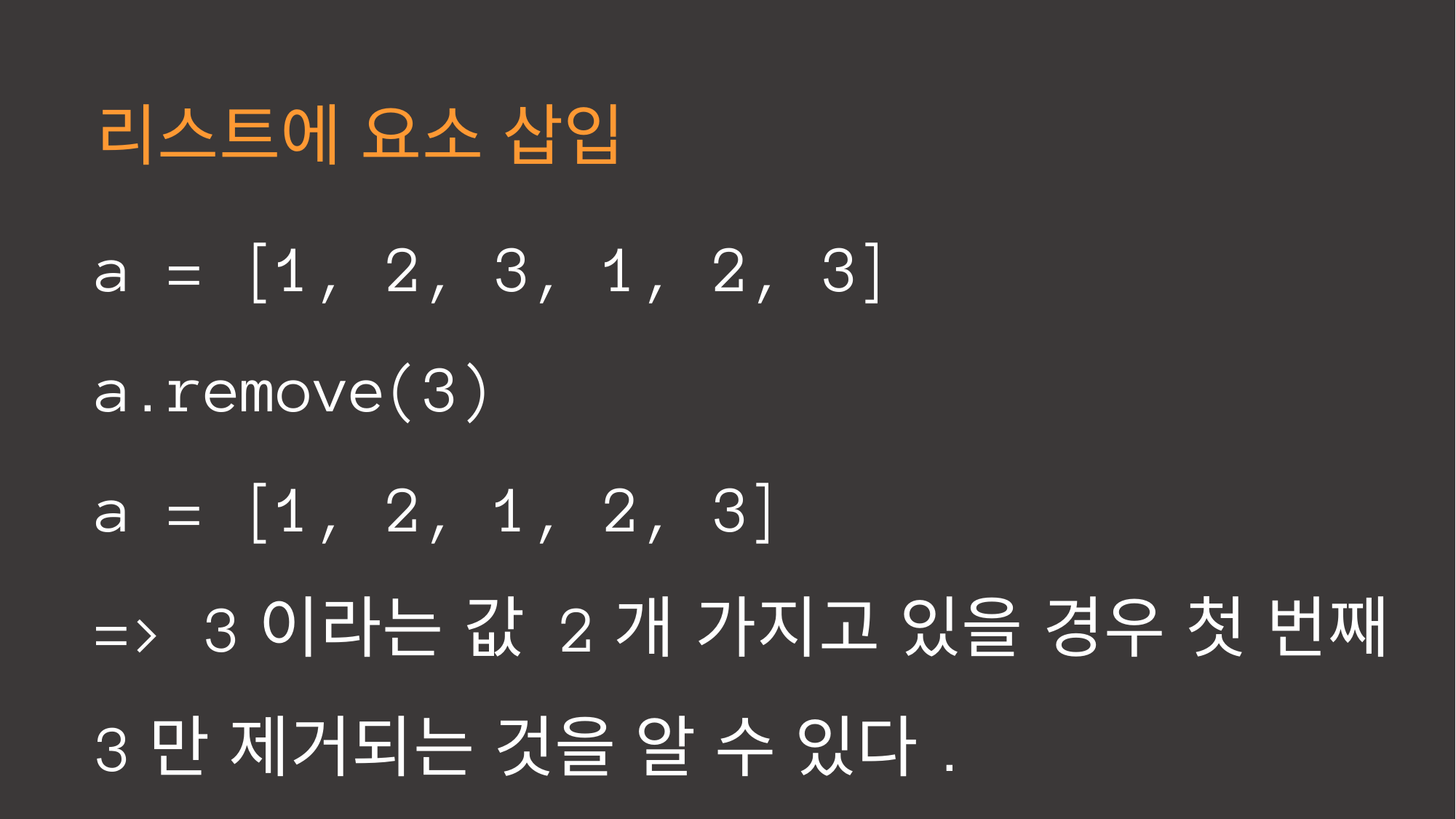

리스트에 요소 삽입
a = [1, 2, 3, 1, 2, 3]
a.remove(3)
a = [1, 2, 1, 2, 3]
=> 3이라는 값 2개 가지고 있을 경우 첫 번째 3만 제거되는 것을 알 수 있다.